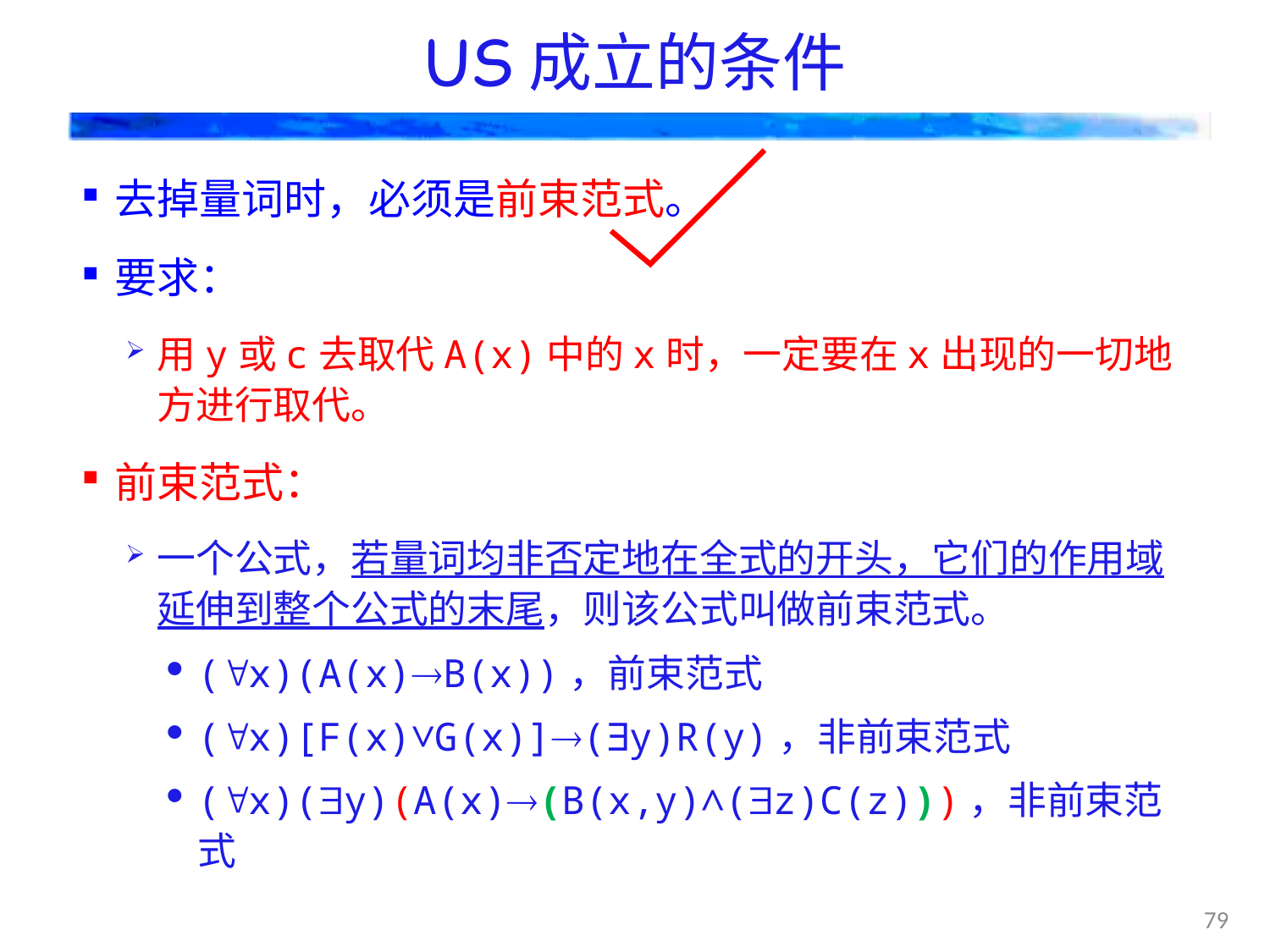

# US成立的条件
去掉量词时，必须是前束范式。
要求：
用y或c去取代A(x)中的x时，一定要在x出现的一切地方进行取代。
前束范式：
一个公式，若量词均非否定地在全式的开头，它们的作用域延伸到整个公式的末尾，则该公式叫做前束范式。
(∀x)(A(x)→B(x))，前束范式
(∀x)[F(x)∨G(x)]→(∃y)R(y)，非前束范式
(∀x)(∃y)(A(x)→(B(x,y)∧(∃z)C(z)))，非前束范式
79